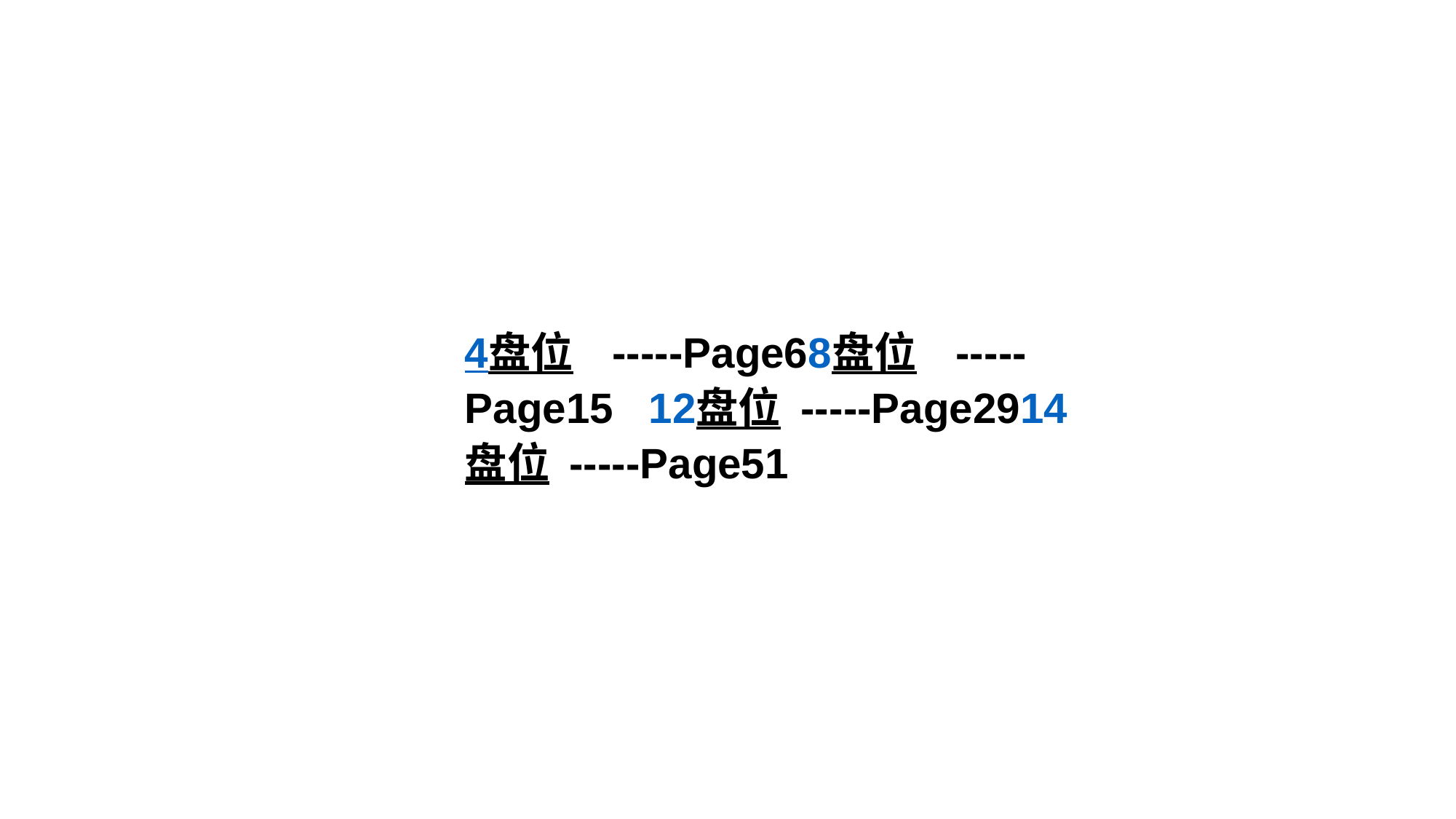

# 4盘位   -----Page6 8盘位   -----Page15 12盘位 -----Page29 14盘位 -----Page51